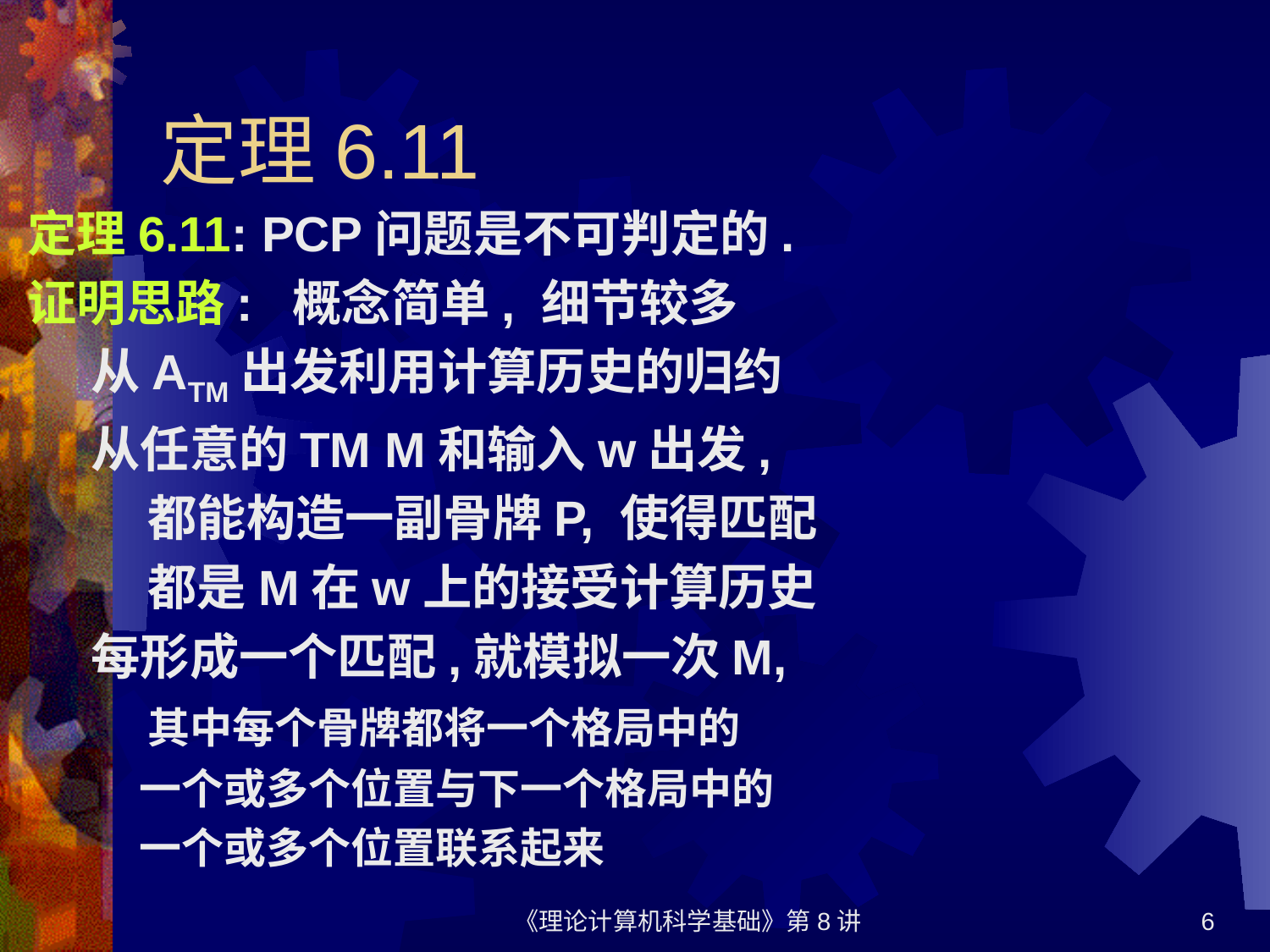

# 定理6.11
定理6.11: PCP问题是不可判定的.
证明思路:  概念简单, 细节较多
从ATM出发利用计算历史的归约
从任意的TM M和输入w出发,
    都能构造一副骨牌P, 使得匹配
    都是M在w上的接受计算历史
每形成一个匹配,就模拟一次M,
    其中每个骨牌都将一个格局中的
    一个或多个位置与下一个格局中的
    一个或多个位置联系起来
《理论计算机科学基础》第8讲
6